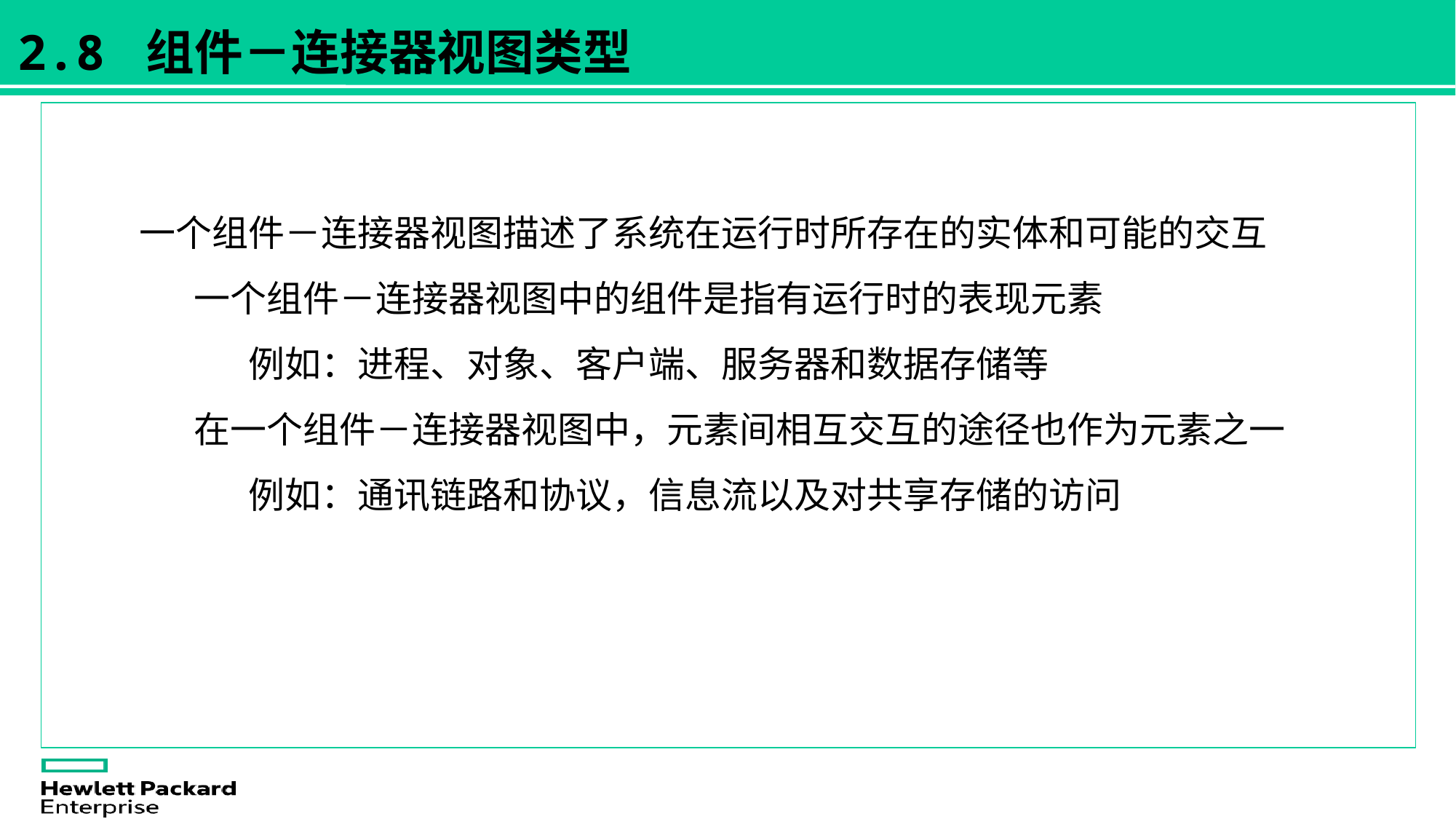

2.8 组件－连接器视图类型

一个组件－连接器视图描述了系统在运行时所存在的实体和可能的交互
一个组件－连接器视图中的组件是指有运行时的表现元素
例如：进程、对象、客户端、服务器和数据存储等
在一个组件－连接器视图中，元素间相互交互的途径也作为元素之一
例如：通讯链路和协议，信息流以及对共享存储的访问